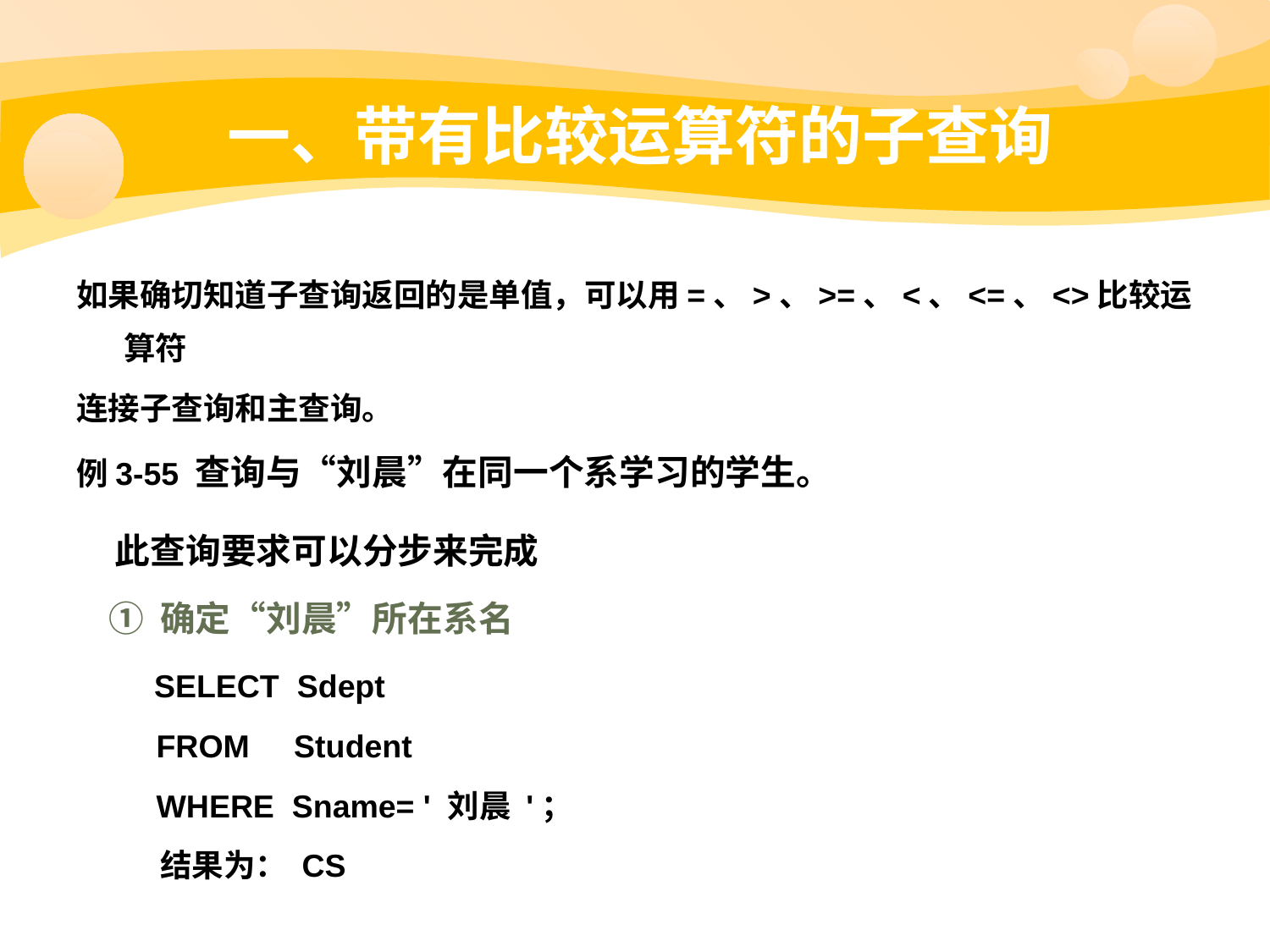

# 一、带有比较运算符的子查询
如果确切知道子查询返回的是单值，可以用=、>、>=、<、<=、<>比较运算符
连接子查询和主查询。
例3-55 查询与“刘晨”在同一个系学习的学生。
   此查询要求可以分步来完成
    ① 确定“刘晨”所在系名
        SELECT  Sdept
         FROM     Student
         WHERE  Sname= ' 刘晨 '；
	    结果为： CS